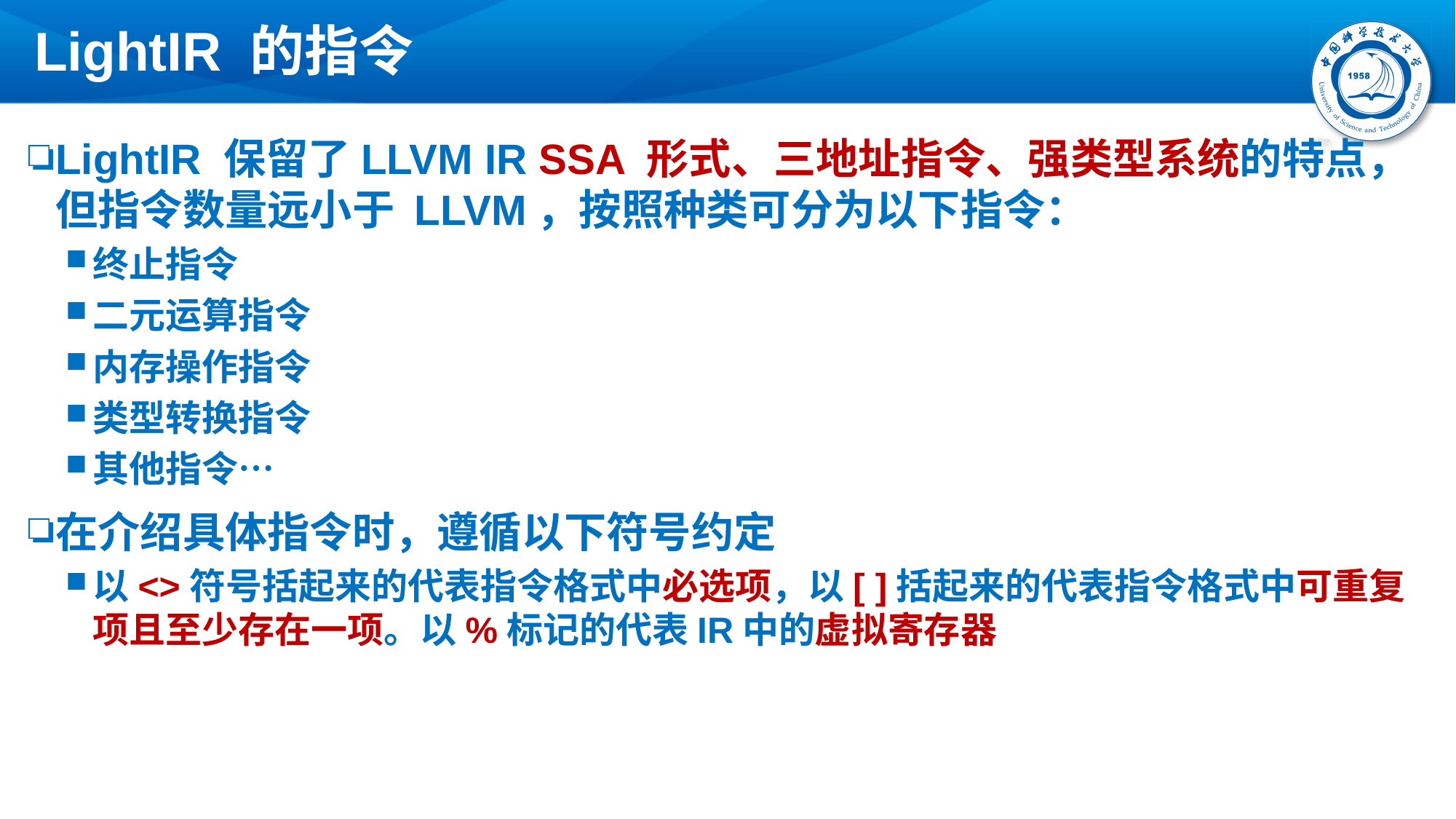

# LightIR 的指令
LightIR 保留了LLVM IR SSA 形式、三地址指令、强类型系统的特点，但指令数量远小于 LLVM，按照种类可分为以下指令：
终止指令
二元运算指令
内存操作指令
类型转换指令
其他指令…
在介绍具体指令时，遵循以下符号约定
以<>符号括起来的代表指令格式中必选项，以[ ]括起来的代表指令格式中可重复项且至少存在一项。以%标记的代表IR中的虚拟寄存器